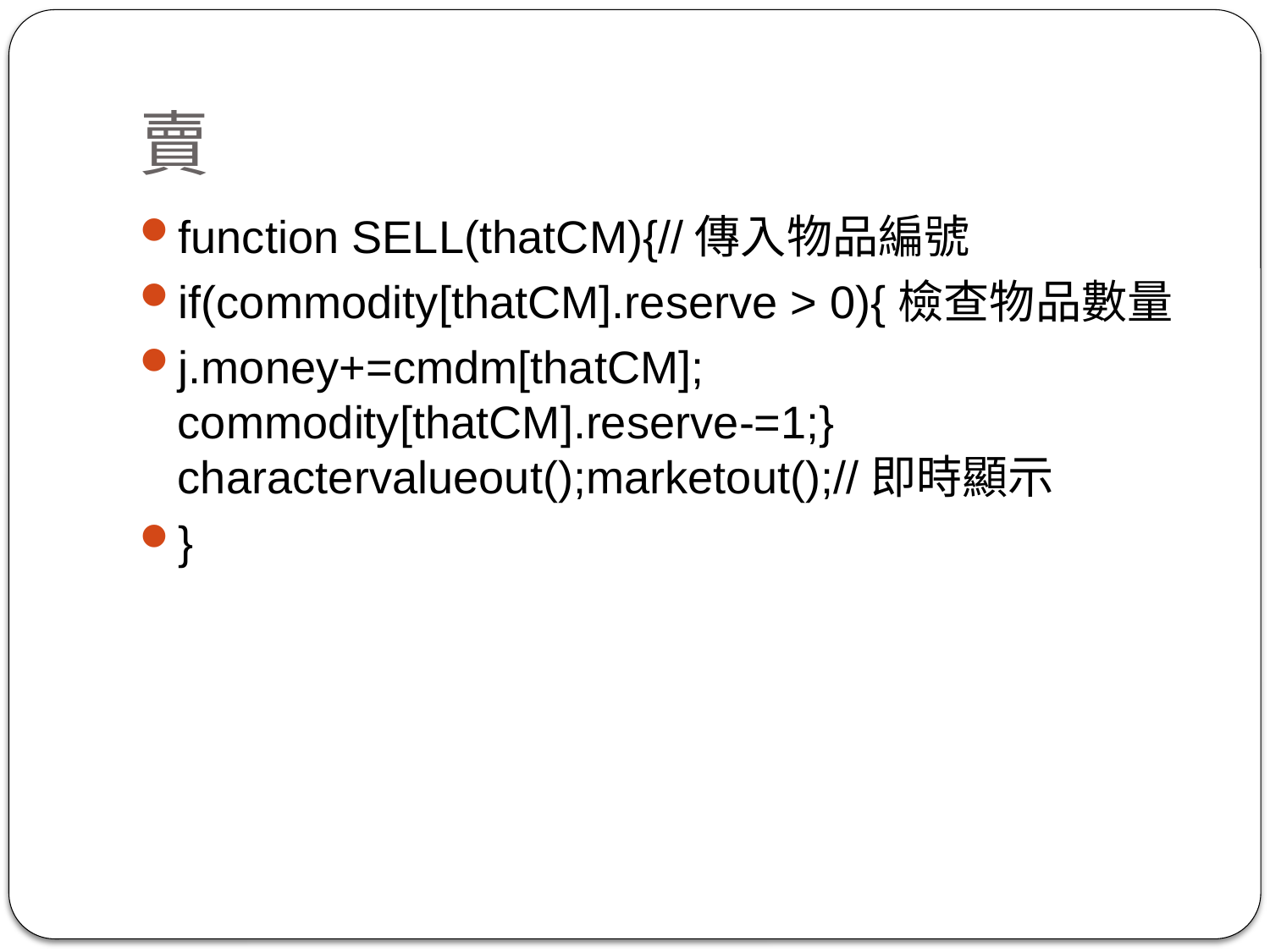

# 賣
function SELL(thatCM){//傳入物品編號
if(commodity[thatCM].reserve > 0){檢查物品數量
j.money+=cmdm[thatCM]; commodity[thatCM].reserve-=1;} charactervalueout();marketout();//即時顯示
}